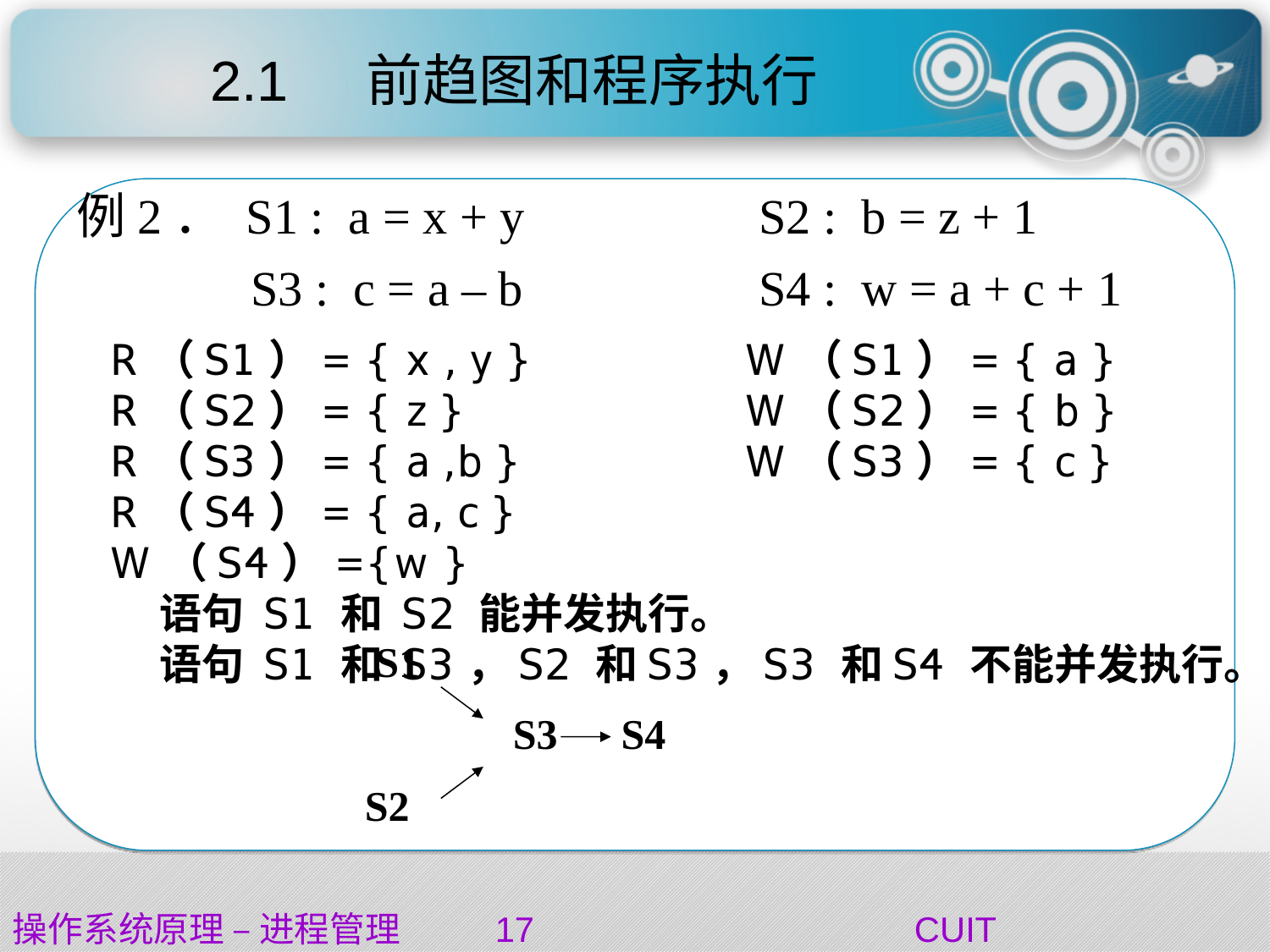

# 2.1	 前趋图和程序执行
例2． S1 :  a = x + y 		S2 :  b = z + 1
		S3 :  c = a – b 		S4 :  w = a + c + 1
R（S1）= { x , y } 		W（S1）= { a }
R（S2）= { z } 			W（S2）= { b }
R（S3）= { a ,b } 		W（S3）= { c }
R（S4）= { a, c } 	  		W（S4）={w }
    语句 S1 和 S2 能并发执行。
    语句 S1 和 S3，S2 和S3，S3 和S4 不能并发执行。
 S1
	  S3      S4
S2